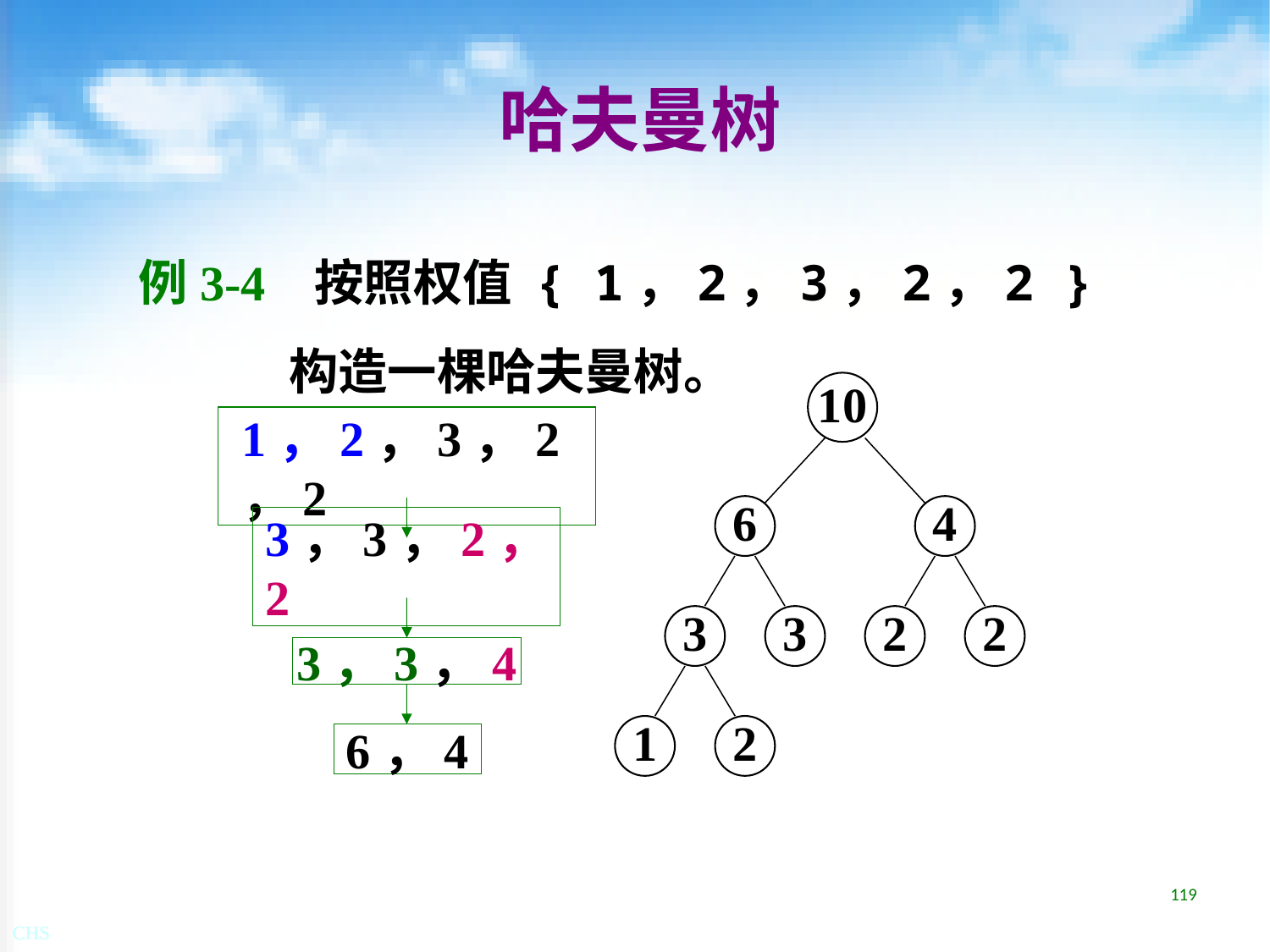

# 哈夫曼树
例3-4   按照权值 { 1，2，3，2，2 } 构造一棵哈夫曼树。
10
1，2，3，2，2

6
4

3，3，2，2

3
3
2
2
3，3，4

1
2
6，4
119